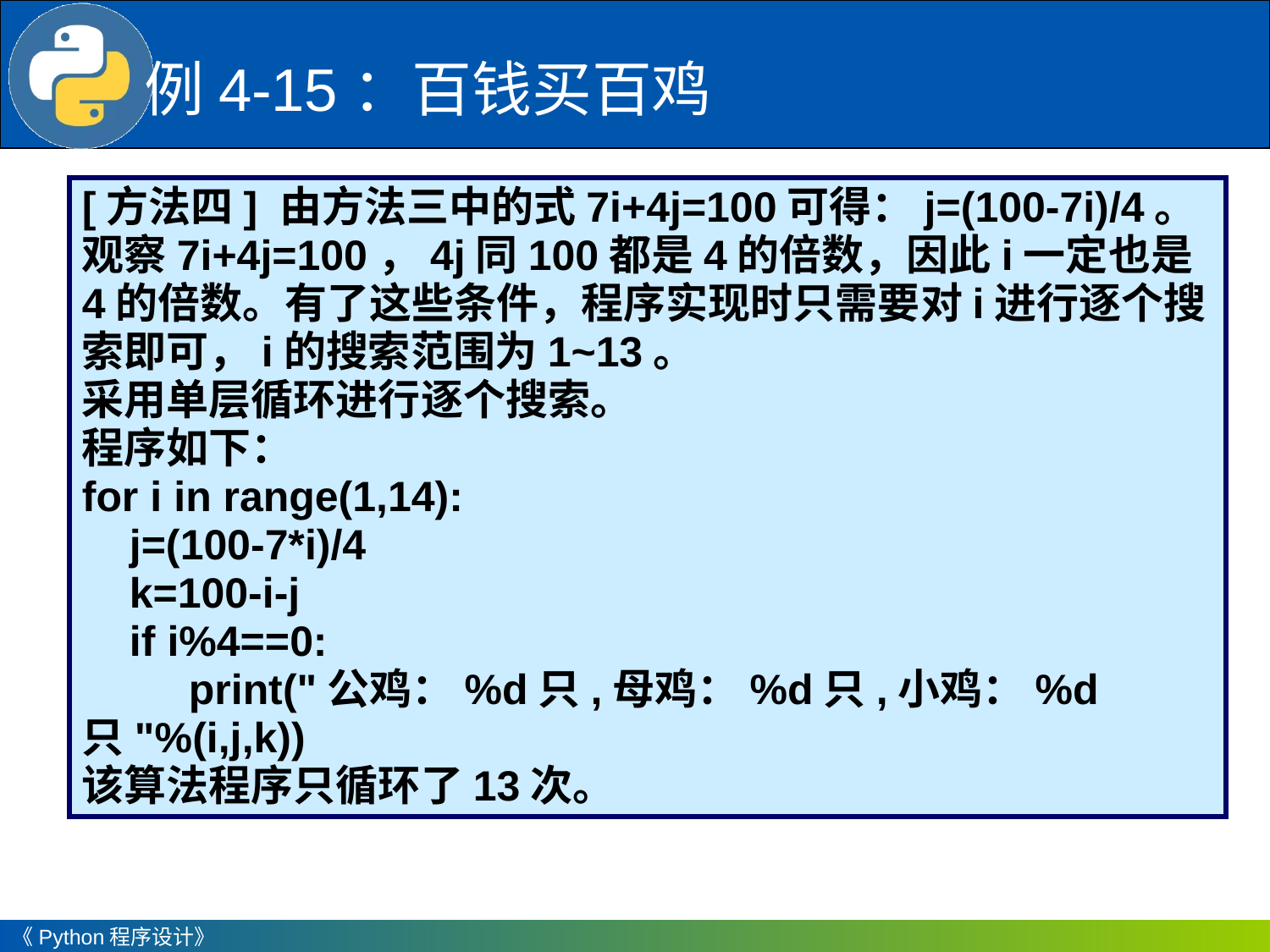

例4-15：百钱买百鸡
[方法四] 由方法三中的式7i+4j=100可得：j=(100-7i)/4。观察7i+4j=100，4j同100都是4的倍数，因此i一定也是4的倍数。有了这些条件，程序实现时只需要对i进行逐个搜索即可，i的搜索范围为1~13。
采用单层循环进行逐个搜索。
程序如下：
for i in range(1,14):
    j=(100-7*i)/4
    k=100-i-j
    if i%4==0:
         print("公鸡：%d只,母鸡：%d只,小鸡：%d只"%(i,j,k))
该算法程序只循环了13次。